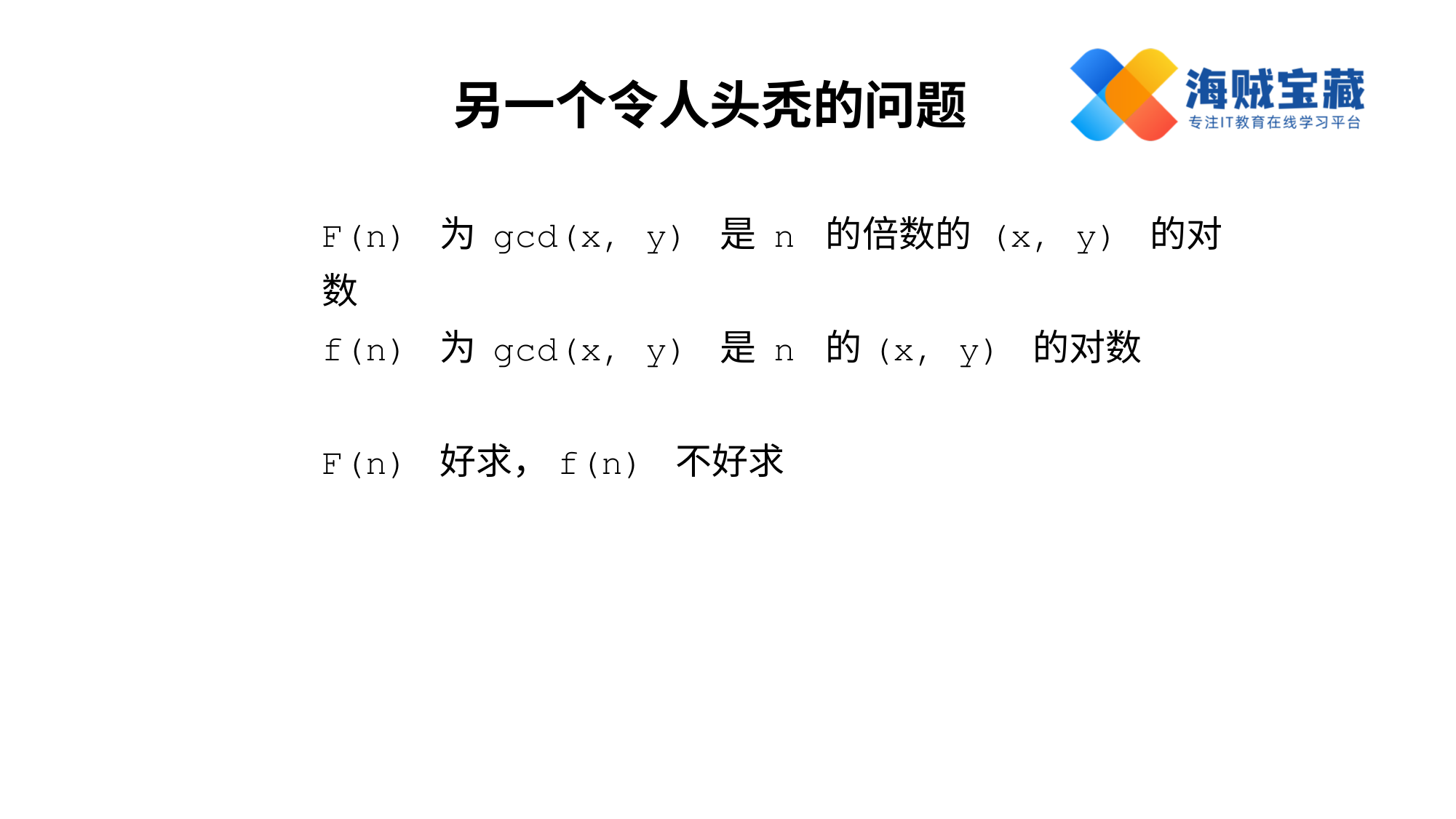

另一个令人头秃的问题
F(n) 为 gcd(x, y) 是 n 的倍数的 (x, y) 的对数
f(n) 为 gcd(x, y) 是 n 的(x, y) 的对数

F(n) 好求，f(n) 不好求